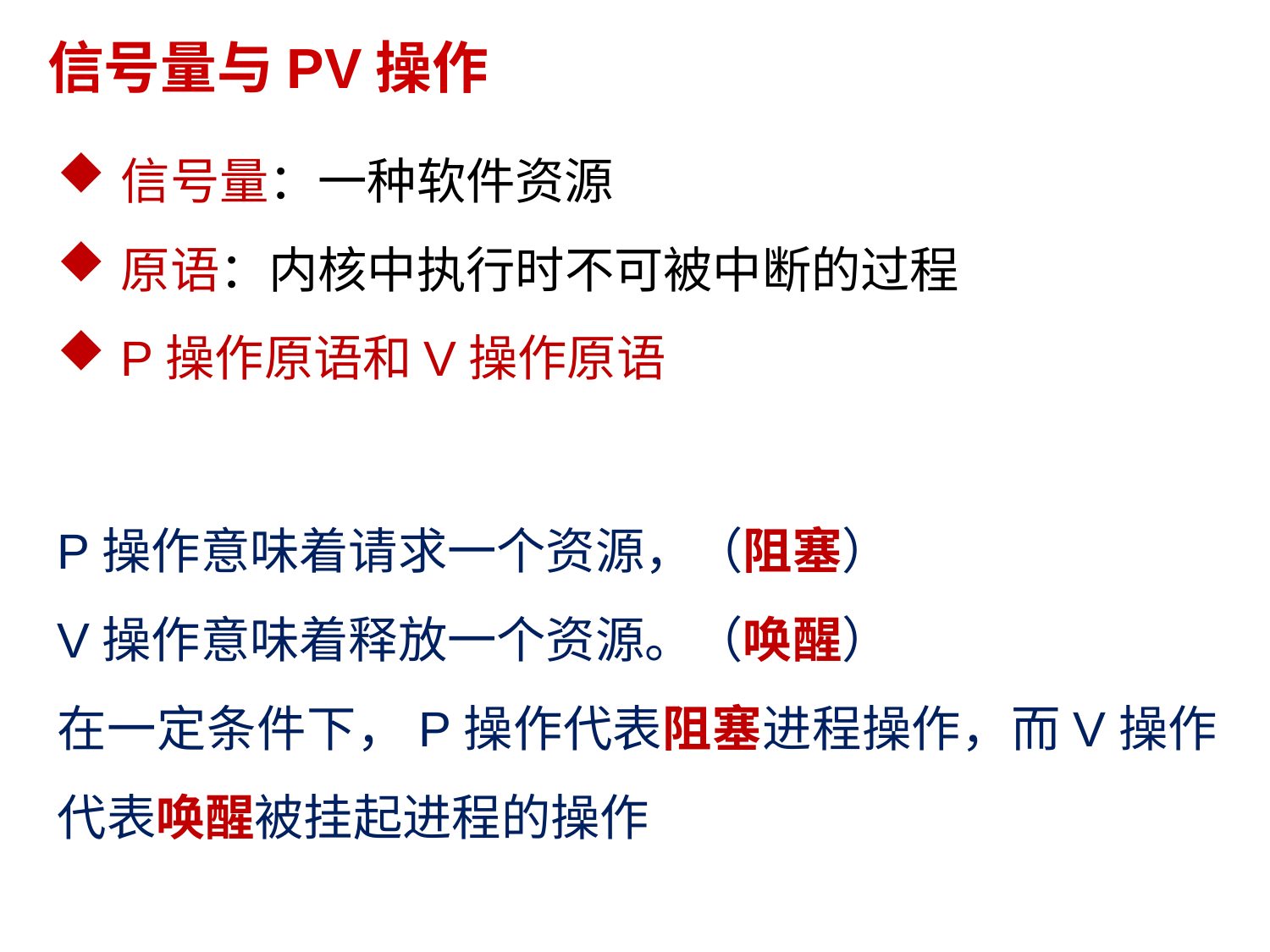

信号量与PV操作
信号量：一种软件资源
原语：内核中执行时不可被中断的过程
P操作原语和V操作原语

P操作意味着请求一个资源，（阻塞）
V操作意味着释放一个资源。（唤醒）
在一定条件下，P操作代表阻塞进程操作，而V操作代表唤醒被挂起进程的操作